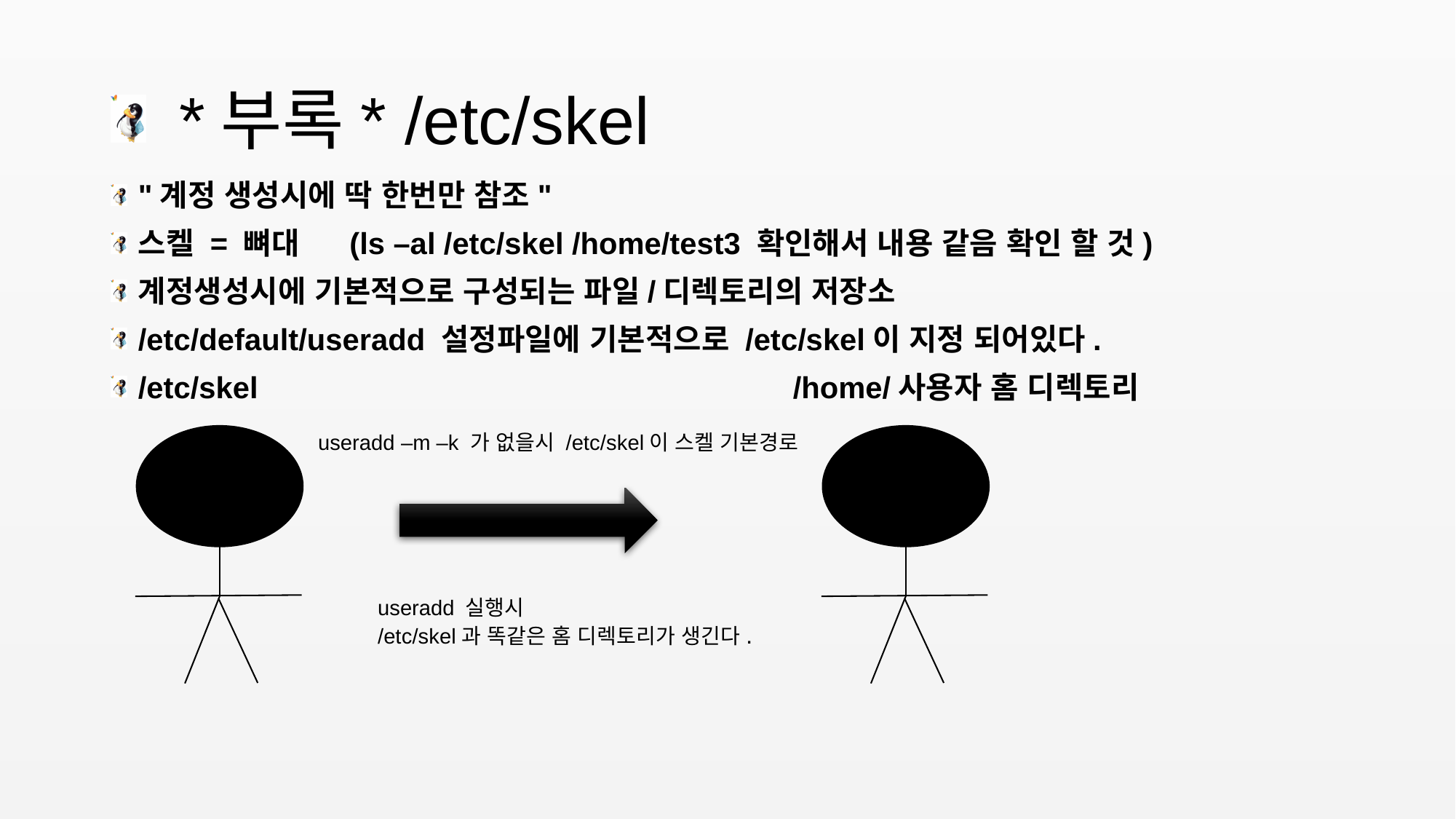

# *부록* /etc/skel
"계정 생성시에 딱 한번만 참조"
스켈 = 뼈대     (ls –al /etc/skel /home/test3 확인해서 내용 같음 확인 할 것)
계정생성시에 기본적으로 구성되는 파일/디렉토리의 저장소
/etc/default/useradd 설정파일에 기본적으로 /etc/skel이 지정 되어있다.
/etc/skel     					/home/사용자 홈 디렉토리
useradd –m –k 가 없을시 /etc/skel이 스켈 기본경로

useradd 실행시
/etc/skel과 똑같은 홈 디렉토리가 생긴다.